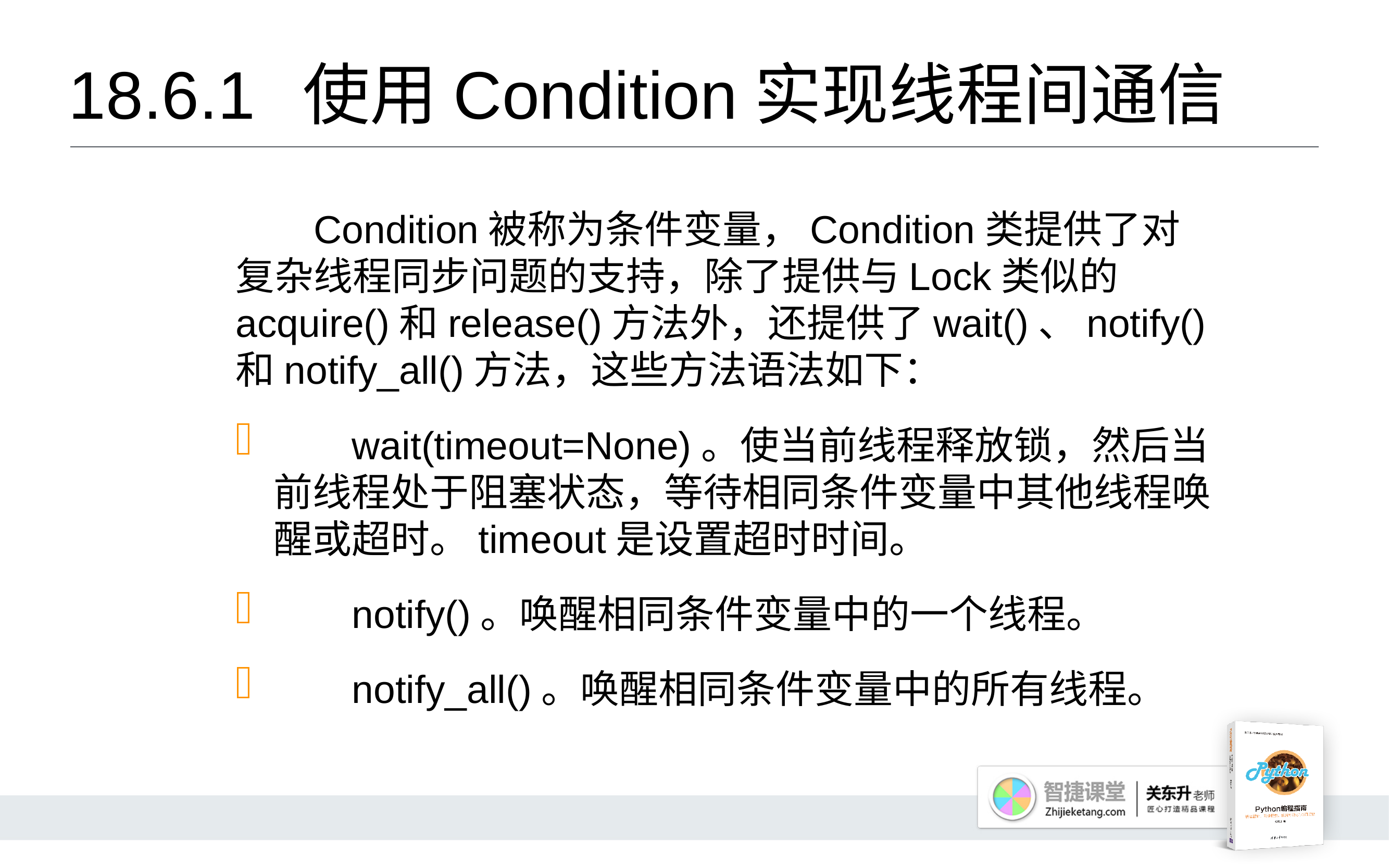

# 18.6.1 	使用Condition实现线程间通信
	Condition被称为条件变量，Condition类提供了对复杂线程同步问题的支持，除了提供与Lock类似的acquire()和release()方法外，还提供了wait()、notify()和notify_all()方法，这些方法语法如下：
	wait(timeout=None)。使当前线程释放锁，然后当前线程处于阻塞状态，等待相同条件变量中其他线程唤醒或超时。timeout是设置超时时间。
	notify()。唤醒相同条件变量中的一个线程。
	notify_all()。唤醒相同条件变量中的所有线程。